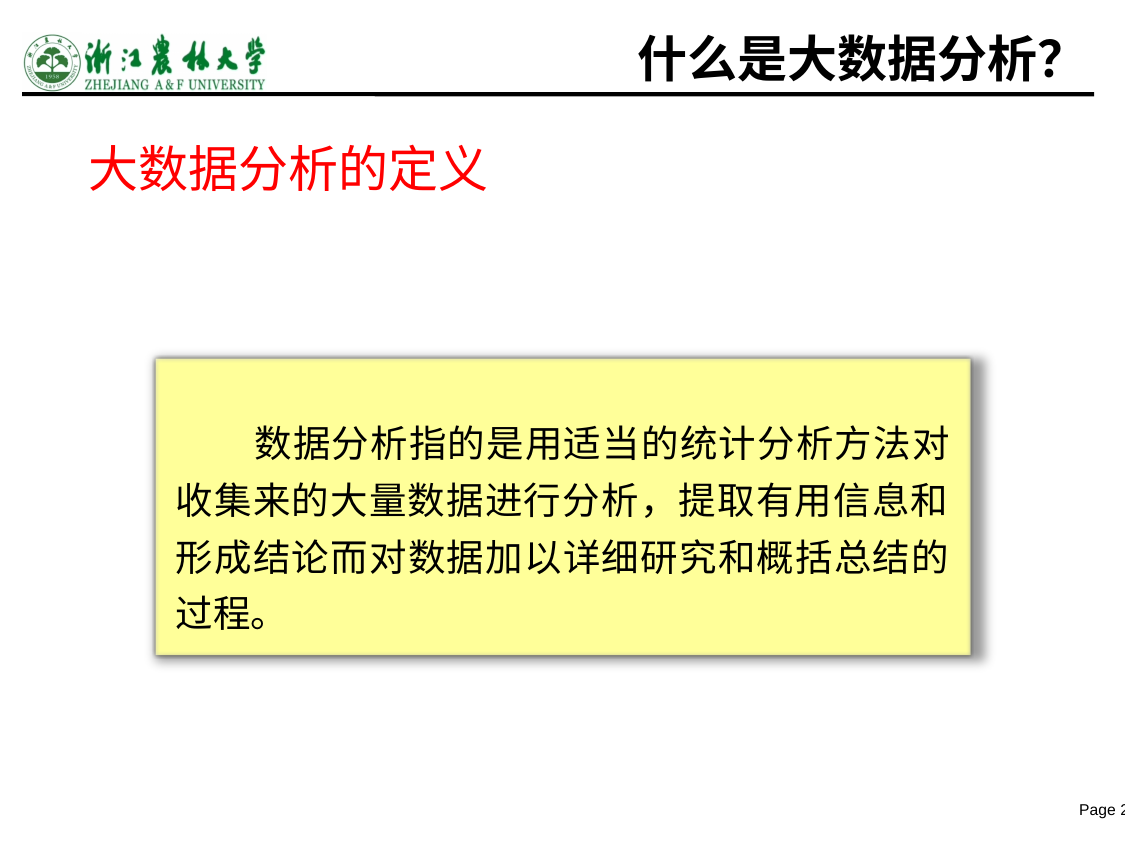

# 什么是大数据分析？

大数据分析的定义
 数据分析指的是用适当的统计分析方法对收集来的大量数据进行分析，提取有用信息和形成结论而对数据加以详细研究和概括总结的过程。